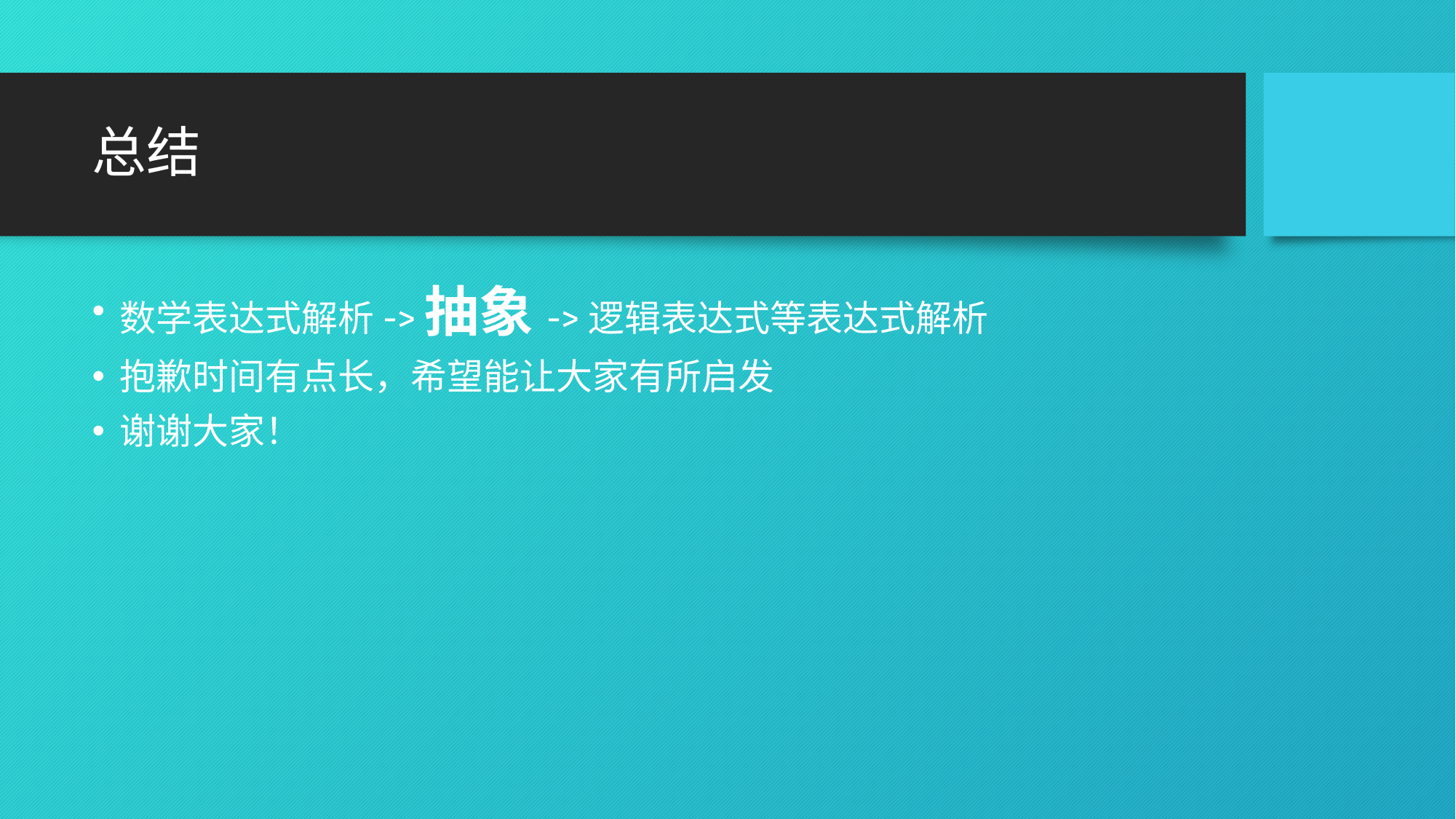

# 总结
数学表达式解析->抽象->逻辑表达式等表达式解析
抱歉时间有点长，希望能让大家有所启发
谢谢大家！